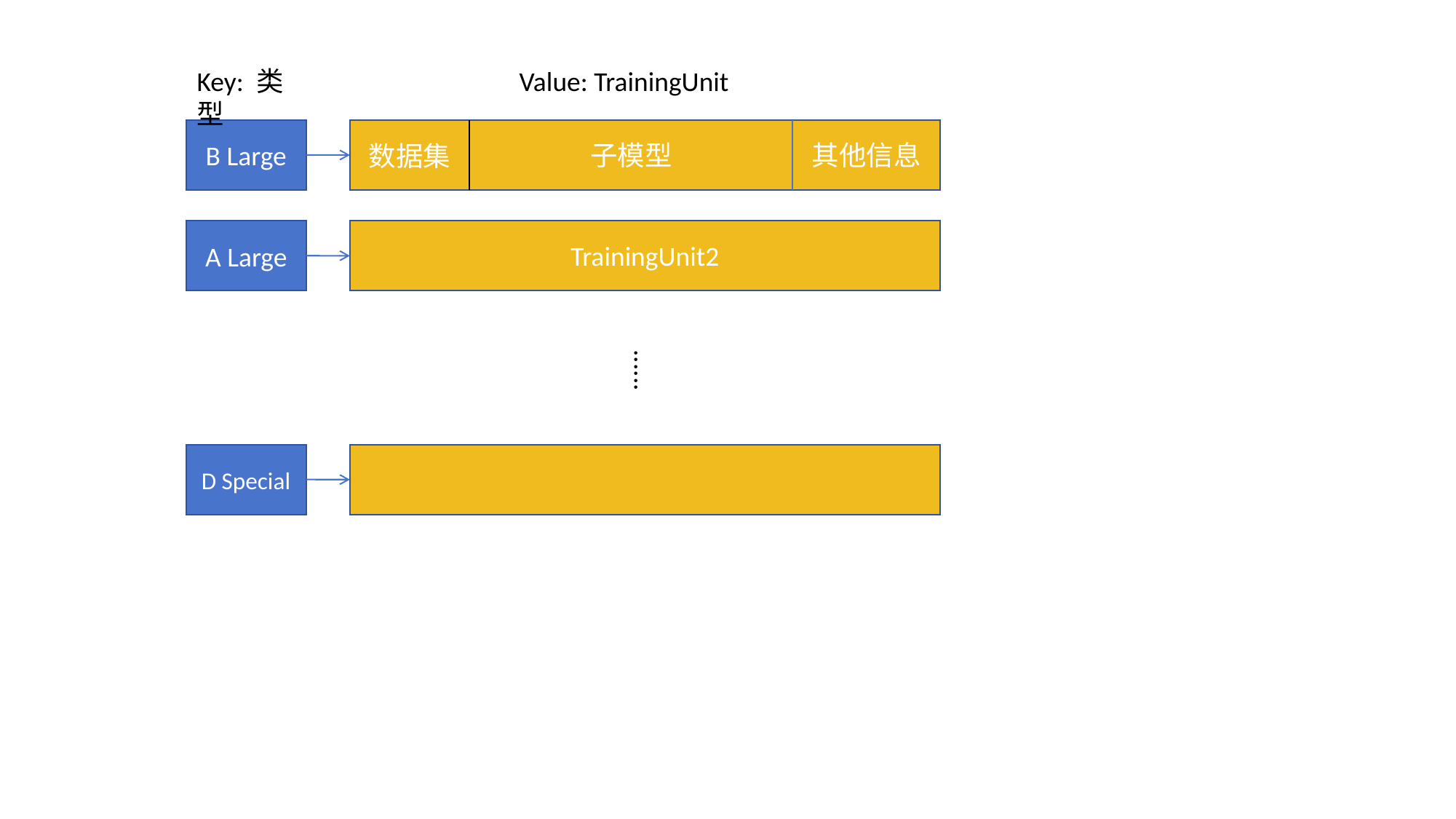

Key: 类型
Value: TrainingUnit
B Large
其他信息
子模型
数据集

A Large
TrainingUnit2
......
D Special